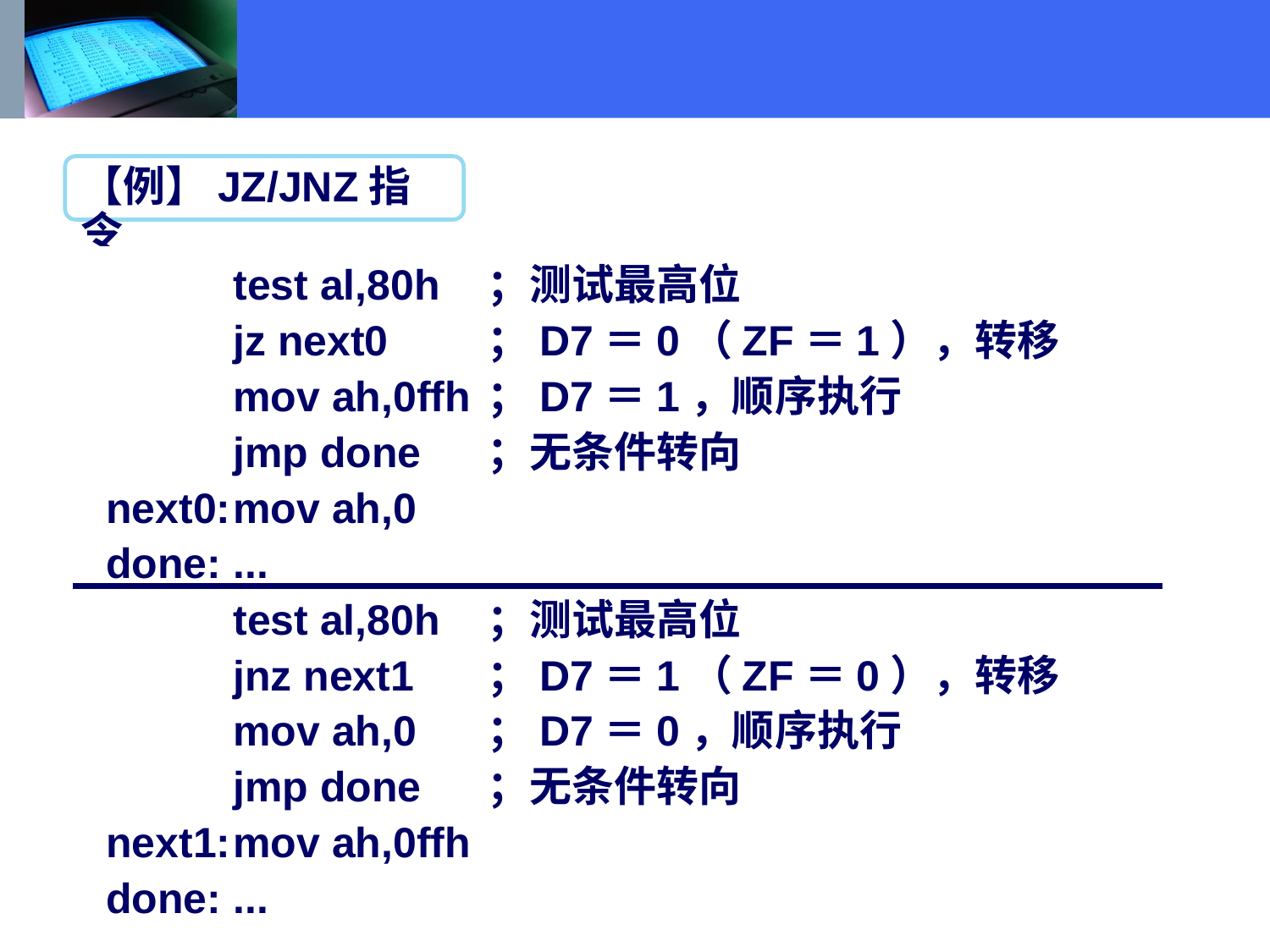

【例】JZ/JNZ指令
	test al,80h	；测试最高位
	jz next0	；D7＝0（ZF＝1），转移
	mov ah,0ffh	；D7＝1，顺序执行
	jmp done	；无条件转向
next0:	mov ah,0
done:	...
	test al,80h	；测试最高位
	jnz next1	；D7＝1（ZF＝0），转移
	mov ah,0	；D7＝0，顺序执行
	jmp done	；无条件转向
next1:	mov ah,0ffh
done:	...